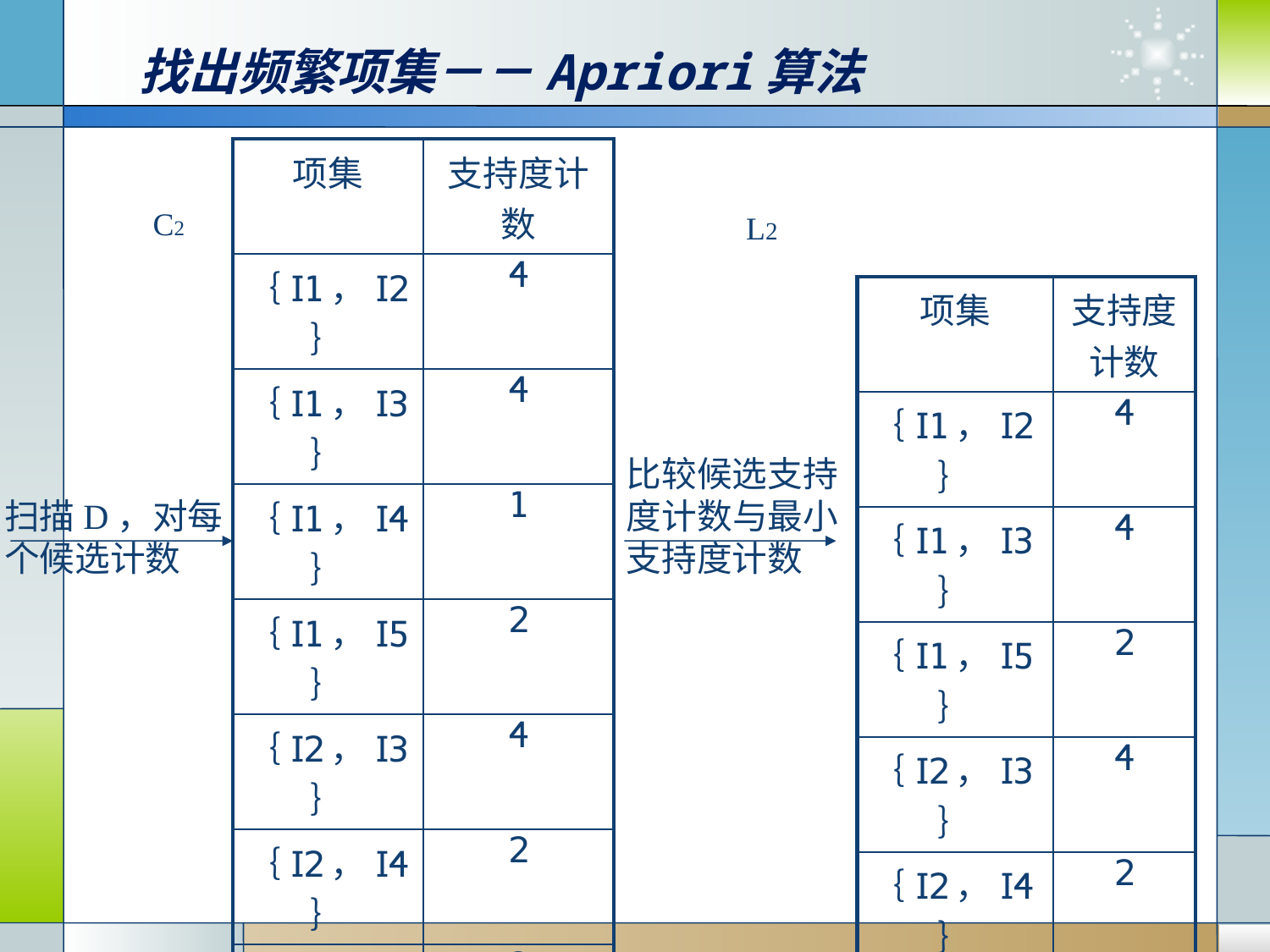

找出频繁项集－－Apriori算法
| 项集 | 支持度计数 |
| --- | --- |
| ｛I1，I2｝ | 4 |
| ｛I1，I3｝ | 4 |
| ｛I1，I4｝ | 1 |
| ｛I1，I5｝ | 2 |
| ｛I2，I3｝ | 4 |
| ｛I2，I4｝ | 2 |
| ｛I2，I5｝ | 2 |
| ｛I3，I4｝ | 0 |
| ｛I3，I5｝ | 1 |
| ｛I4，I5｝ | 0 |
C2
L2
| 项集 | 支持度计数 |
| --- | --- |
| ｛I1，I2｝ | 4 |
| ｛I1，I3｝ | 4 |
| ｛I1，I5｝ | 2 |
| ｛I2，I3｝ | 4 |
| ｛I2，I4｝ | 2 |
| ｛I2，I5｝ | 2 |
比较候选支持
度计数与最小
支持度计数
扫描D，对每
个候选计数